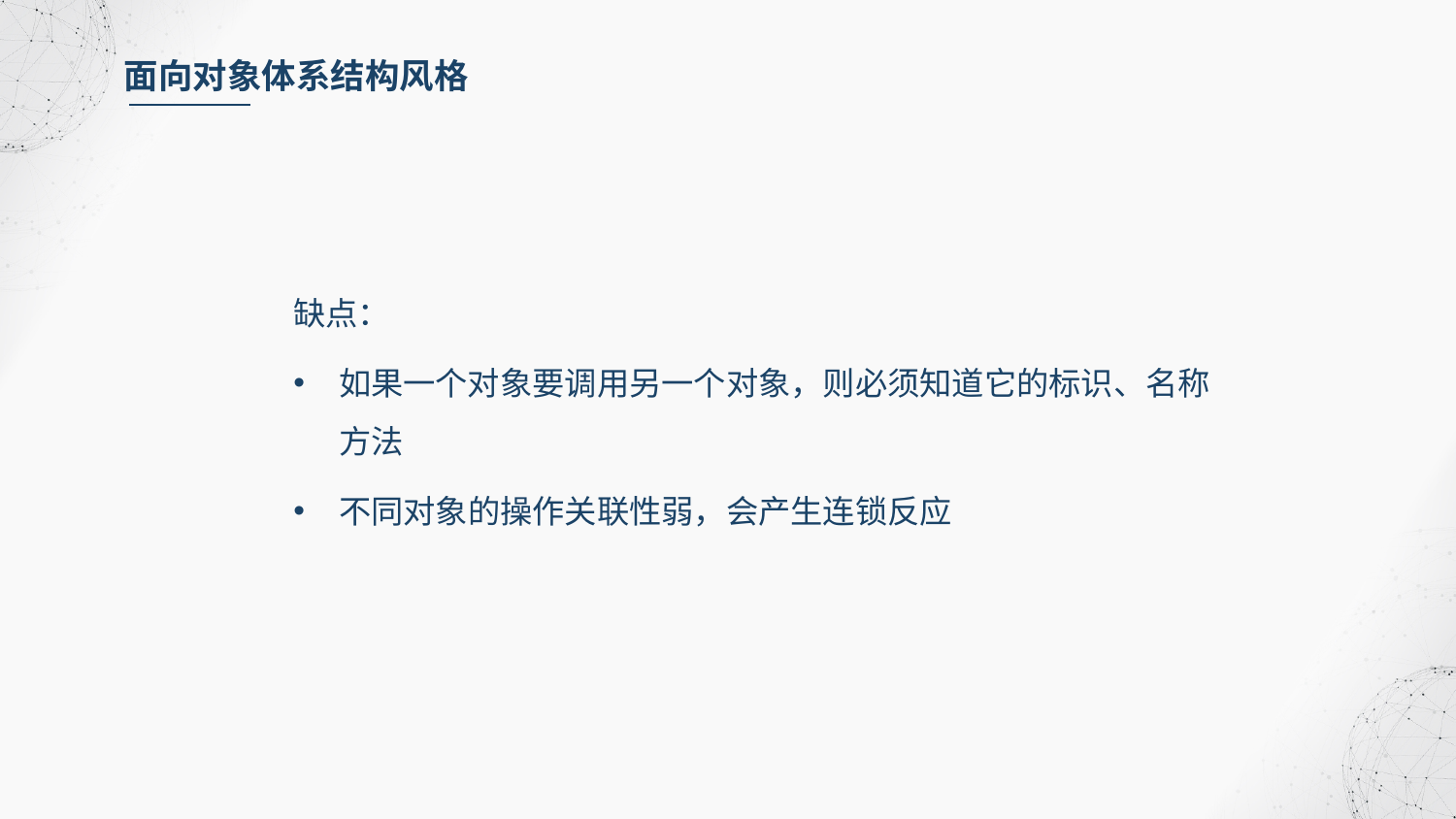

面向对象体系结构风格
缺点：
如果一个对象要调用另一个对象，则必须知道它的标识、名称方法
不同对象的操作关联性弱，会产生连锁反应